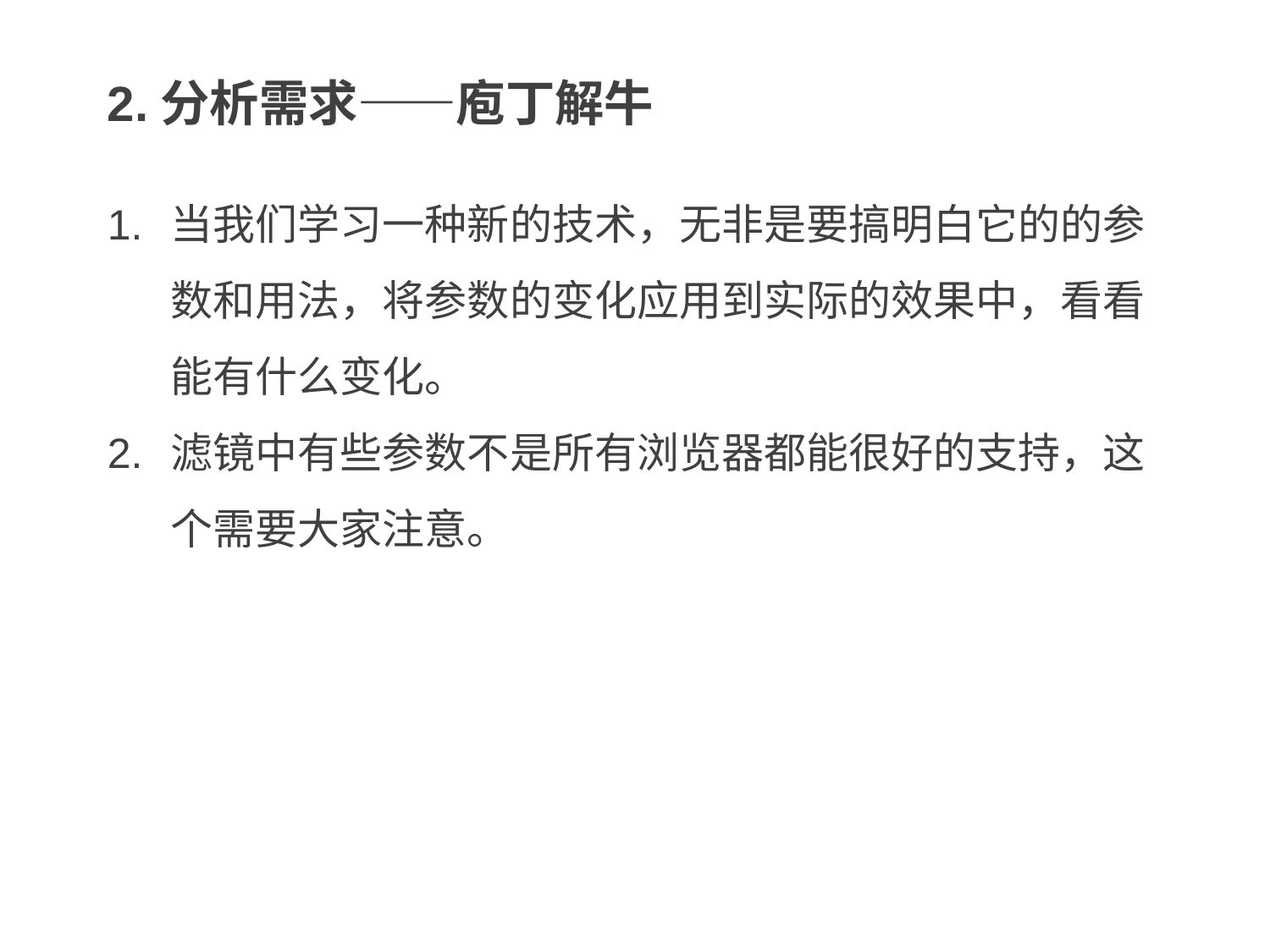

2.分析需求——庖丁解牛
当我们学习一种新的技术，无非是要搞明白它的的参数和用法，将参数的变化应用到实际的效果中，看看能有什么变化。
滤镜中有些参数不是所有浏览器都能很好的支持，这个需要大家注意。